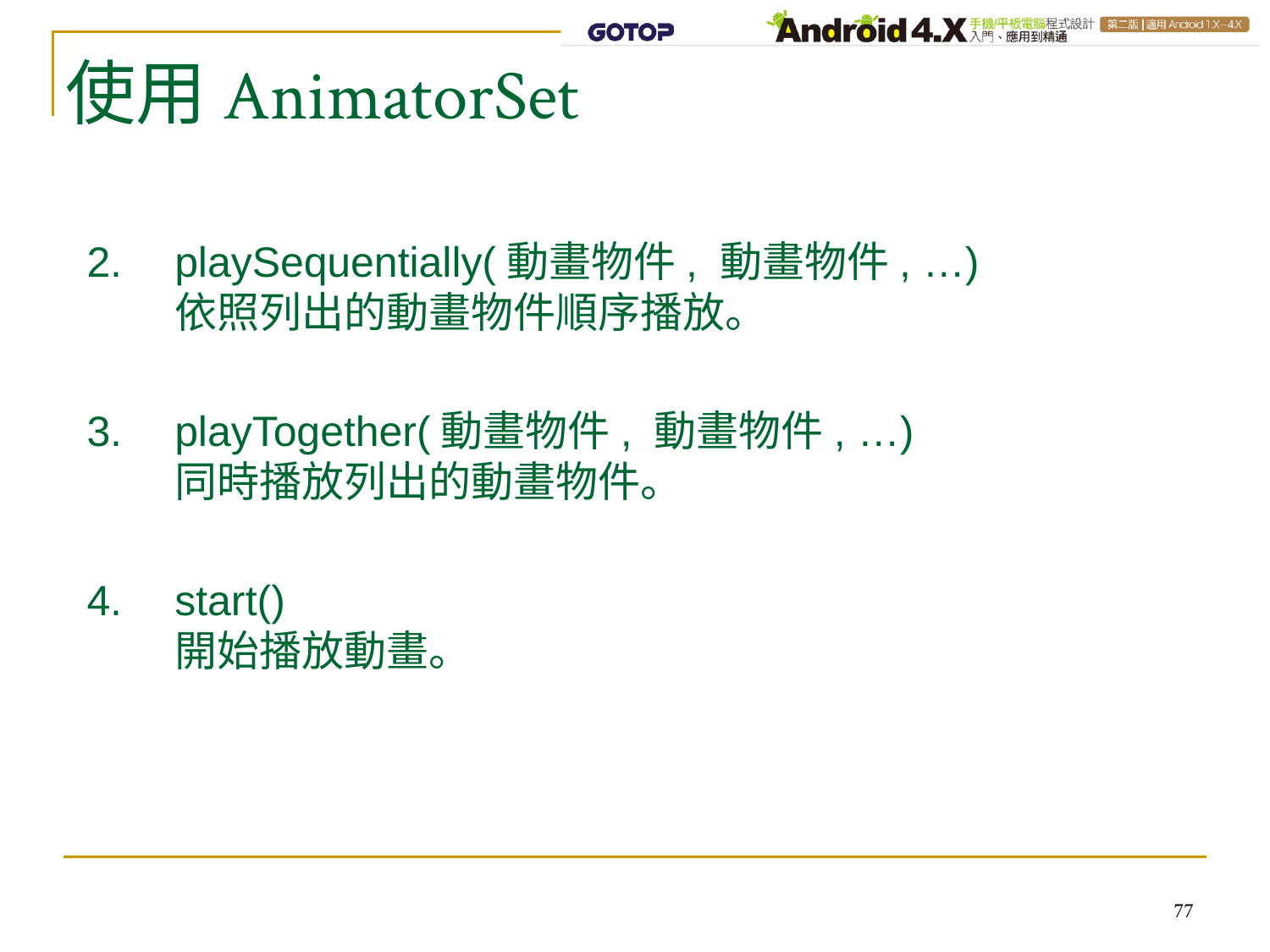

使用AnimatorSet

2.	playSequentially(動畫物件, 動畫物件, …)
依照列出的動畫物件順序播放。

3.	playTogether(動畫物件, 動畫物件, …)
同時播放列出的動畫物件。

4.	start()
開始播放動畫。
77